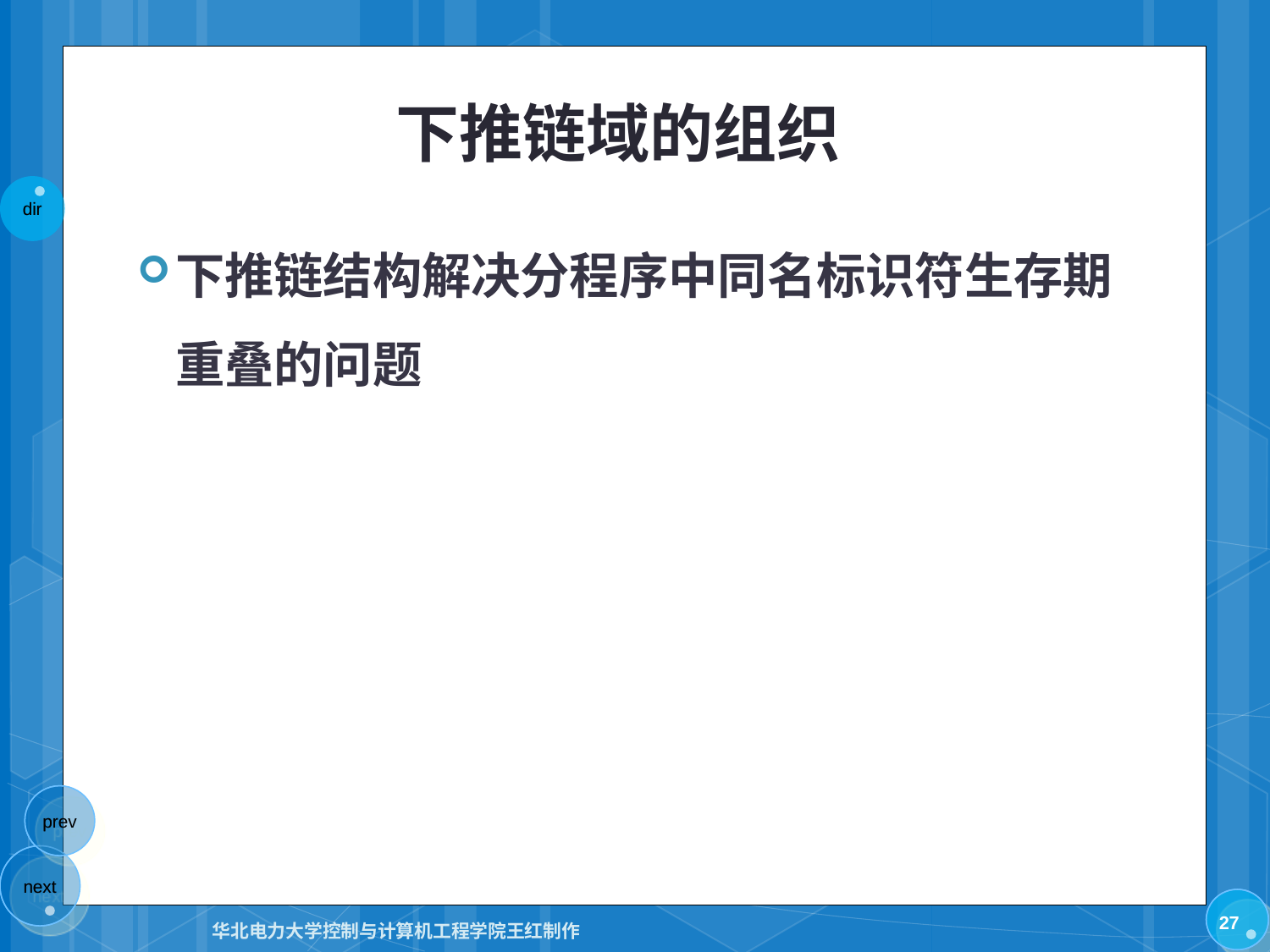

# 下推链域的组织
下推链结构解决分程序中同名标识符生存期重叠的问题
27
华北电力大学控制与计算机工程学院王红制作